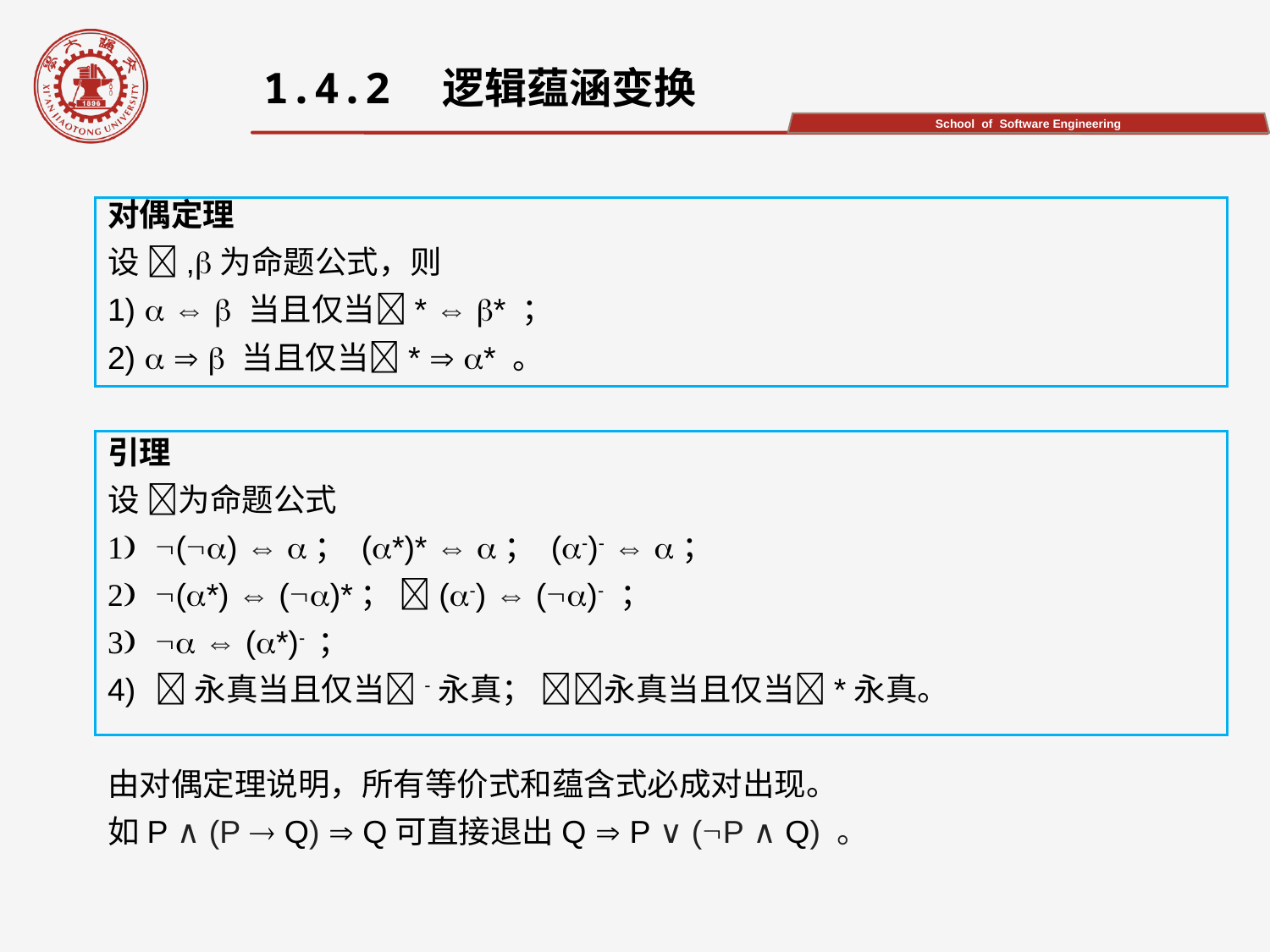

1.4.2　逻辑蕴涵变换
对偶定理
设 α,β为命题公式，则
1) α ⇔ β 当且仅当α* ⇔ β* ；
2) α ⇒ β 当且仅当β* ⇒ α* 。

引理
设 α为命题公式
¬(¬α) ⇔ α； (α*)* ⇔ α； (α-)- ⇔ α；
¬(α*) ⇔ (¬α)*； ¬(α-) ⇔ (¬α)- ；
¬α ⇔ (α*)- ；
α永真当且仅当α-永真； ¬α永真当且仅当α*永真。

由对偶定理说明，所有等价式和蕴含式必成对出现。
如P ∧ (P → Q) ⇒ Q可直接退出Q ⇒ P ∨ (¬P ∧ Q) 。